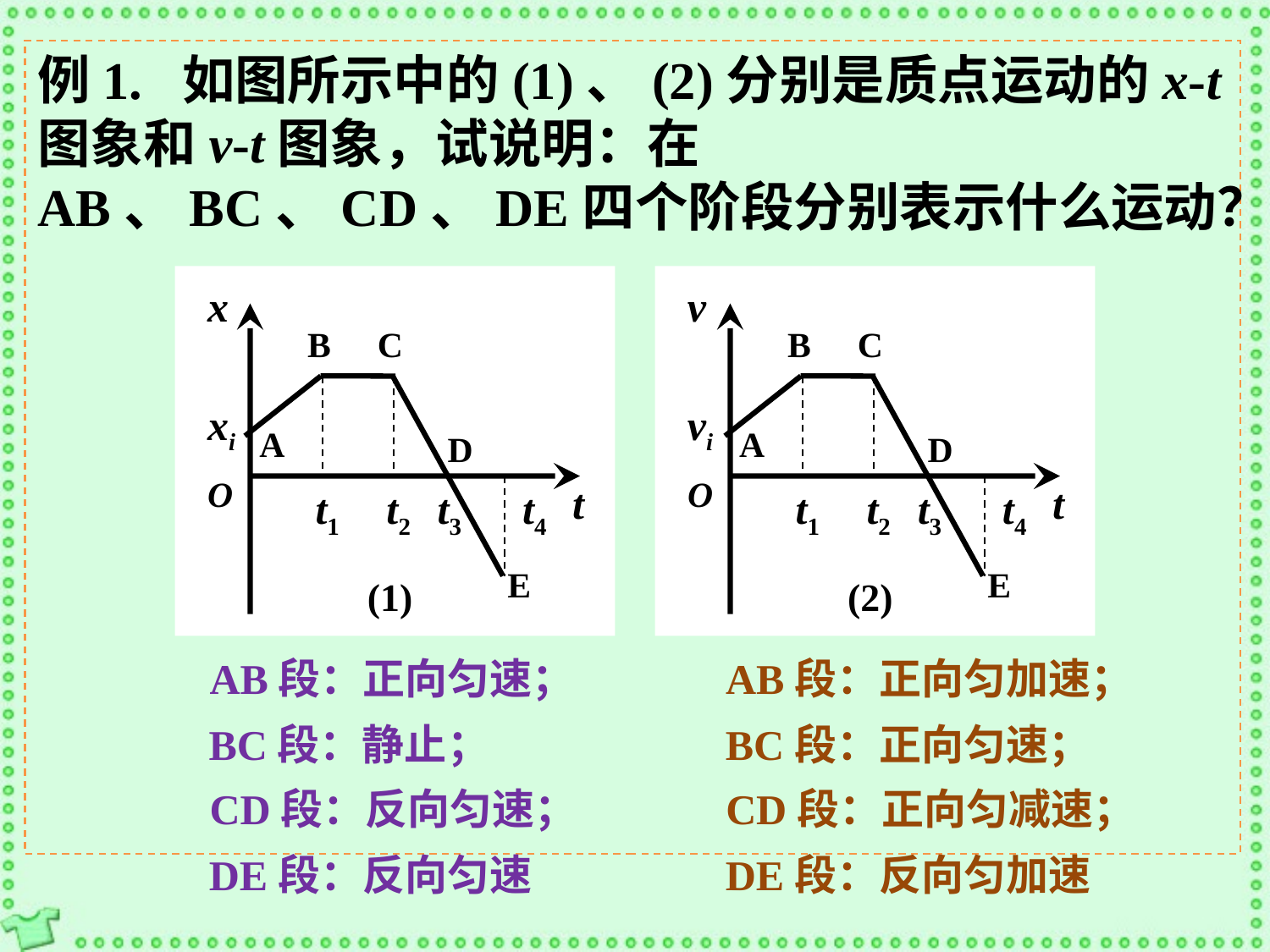

例1.  如图所示中的(1)、(2)分别是质点运动的x-t图象和v-t图象，试说明：在AB、BC、CD、DE四个阶段分别表示什么运动？

x

O
t

B
C
t1
t2
xi
A
D
t3
t4
E
(1)

v

O
t

B
C
t1
t2
vi
A
D
t3
t4
E
(2)
AB段：正向匀速；
AB段：正向匀加速；
BC段：静止；
BC段：正向匀速；
CD段：反向匀速；
CD段：正向匀减速；
DE段：反向匀速
DE段：反向匀加速